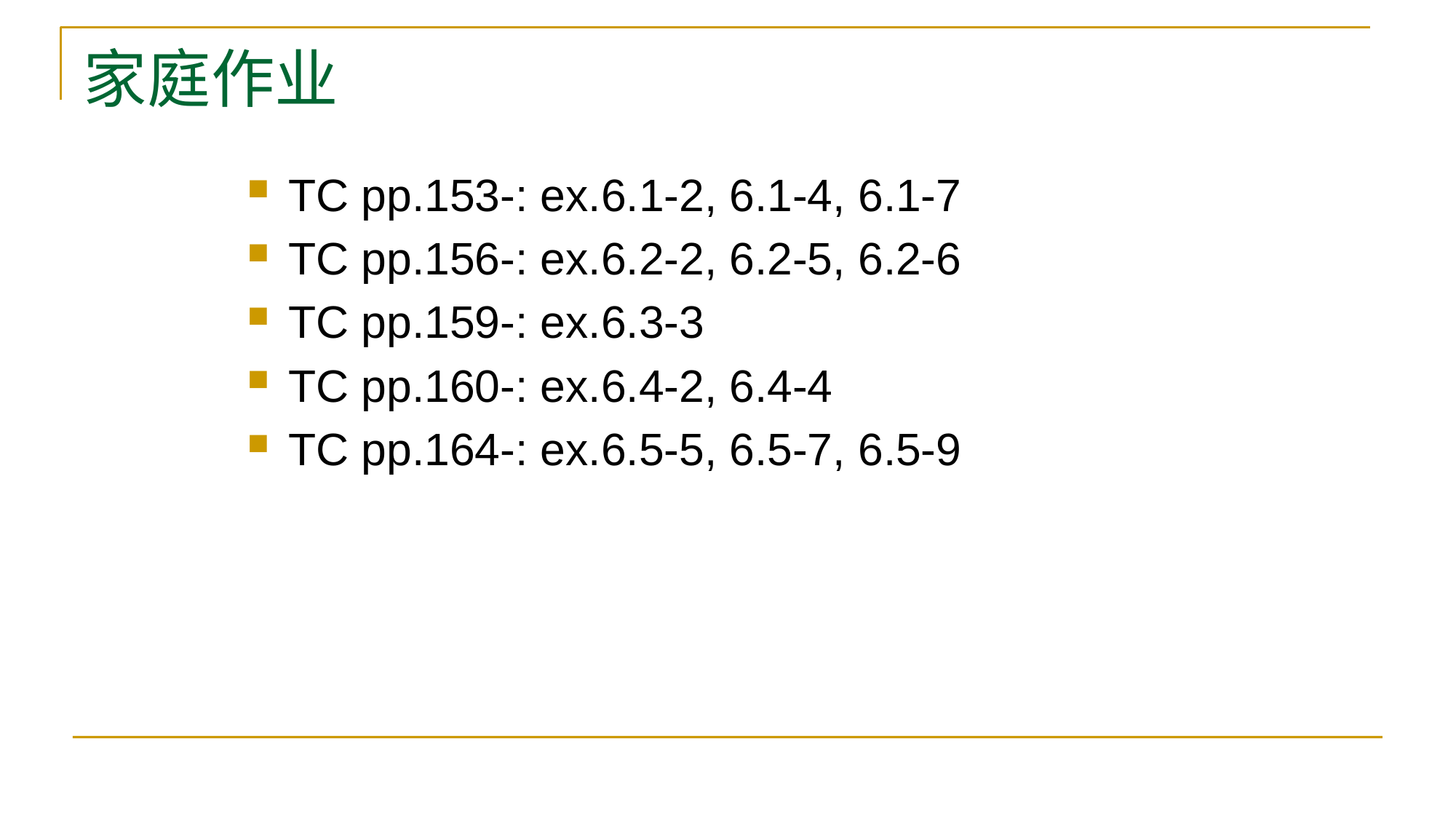

# 家庭作业
TC pp.153-: ex.6.1-2, 6.1-4, 6.1-7
TC pp.156-: ex.6.2-2, 6.2-5, 6.2-6
TC pp.159-: ex.6.3-3
TC pp.160-: ex.6.4-2, 6.4-4
TC pp.164-: ex.6.5-5, 6.5-7, 6.5-9